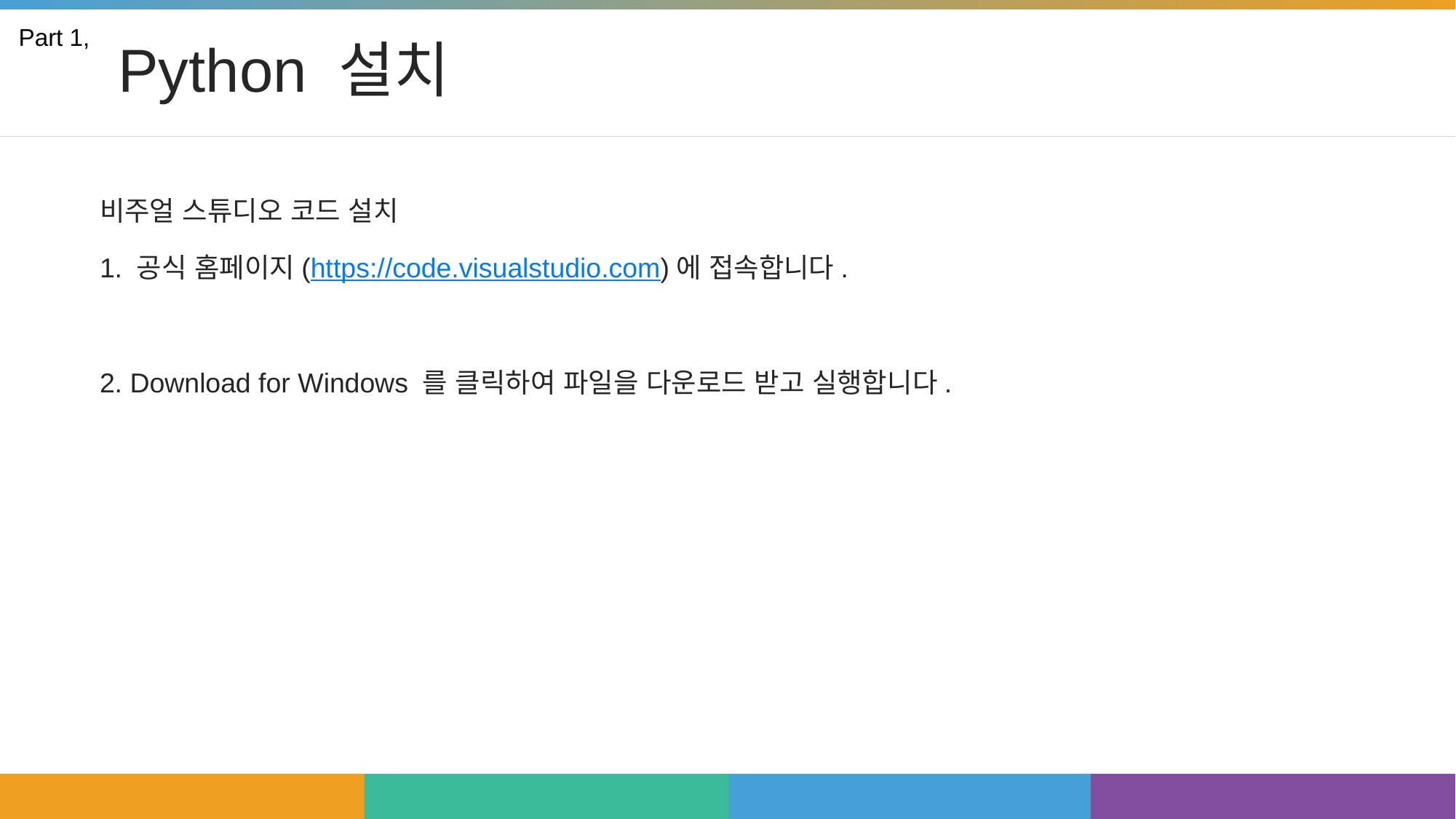

# Python 설치
Part 1,
비주얼 스튜디오 코드 설치
1. 공식 홈페이지(https://code.visualstudio.com)에 접속합니다.

2. Download for Windows 를 클릭하여 파일을 다운로드 받고 실행합니다.